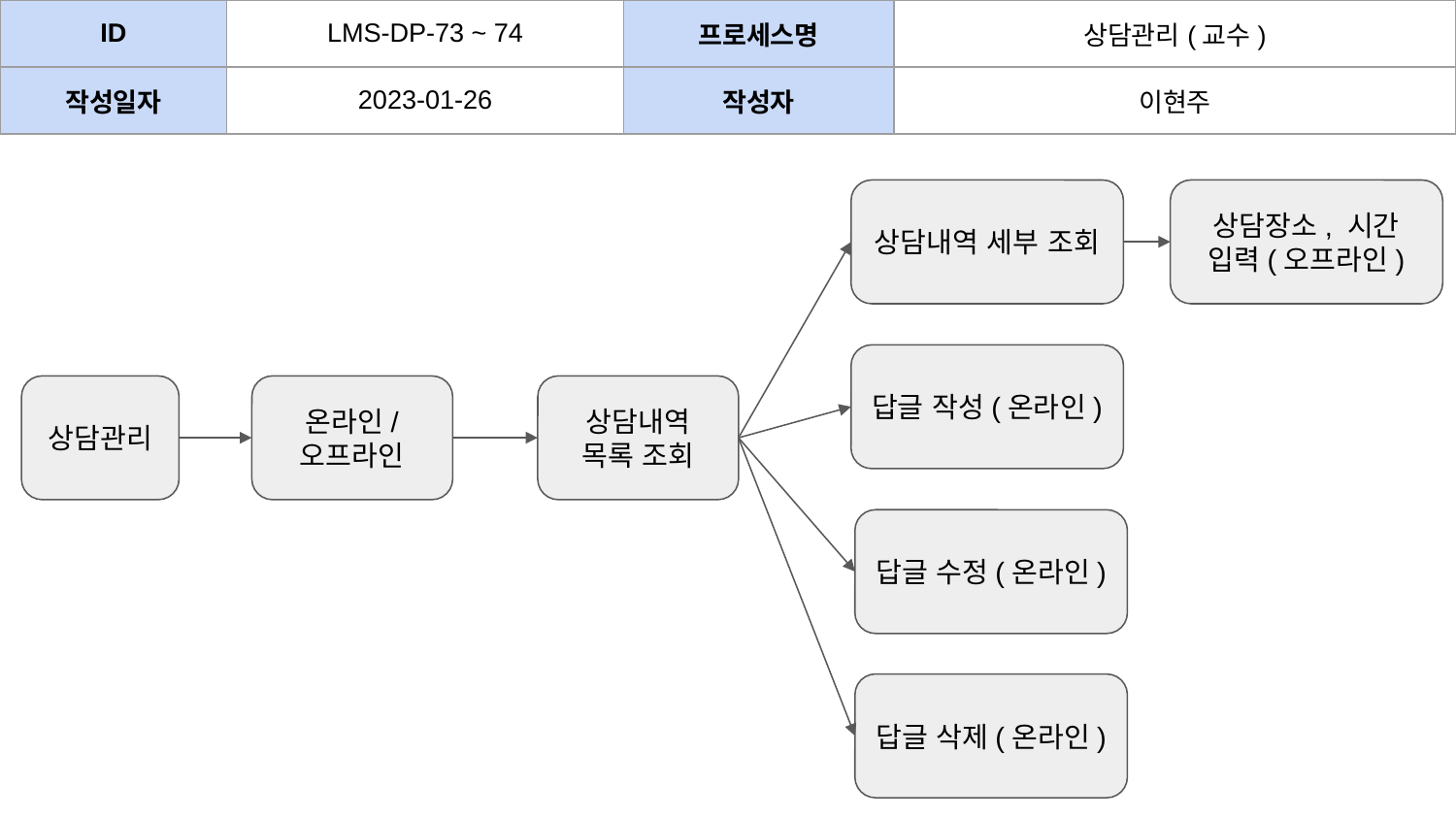

| ID | LMS-DP-73 ~ 74 | 프로세스명 | 상담관리(교수) |  |  |
| --- | --- | --- | --- | --- | --- |
| 작성일자 | 2023-01-26 | 작성자 | 이현주 |  |  |
상담내역 세부 조회
상담장소, 시간 입력(오프라인)
답글 작성(온라인)
상담관리
온라인/
오프라인
상담내역 목록 조회
답글 수정(온라인)
답글 삭제(온라인)